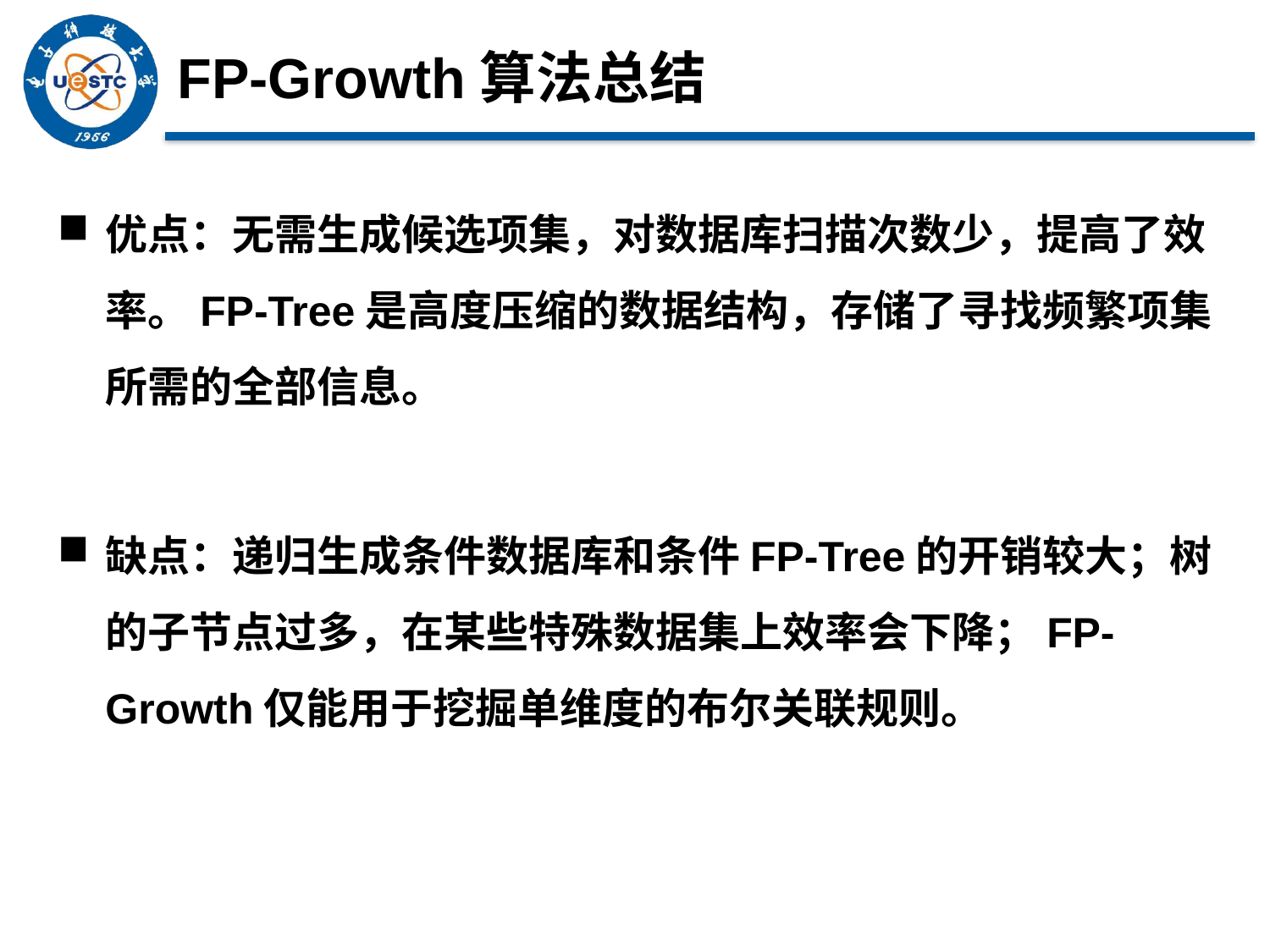

# FP-Growth算法总结
优点：无需生成候选项集，对数据库扫描次数少，提高了效率。FP-Tree是高度压缩的数据结构，存储了寻找频繁项集所需的全部信息。

缺点：递归生成条件数据库和条件FP-Tree的开销较大；树的子节点过多，在某些特殊数据集上效率会下降；FP-Growth仅能用于挖掘单维度的布尔关联规则。